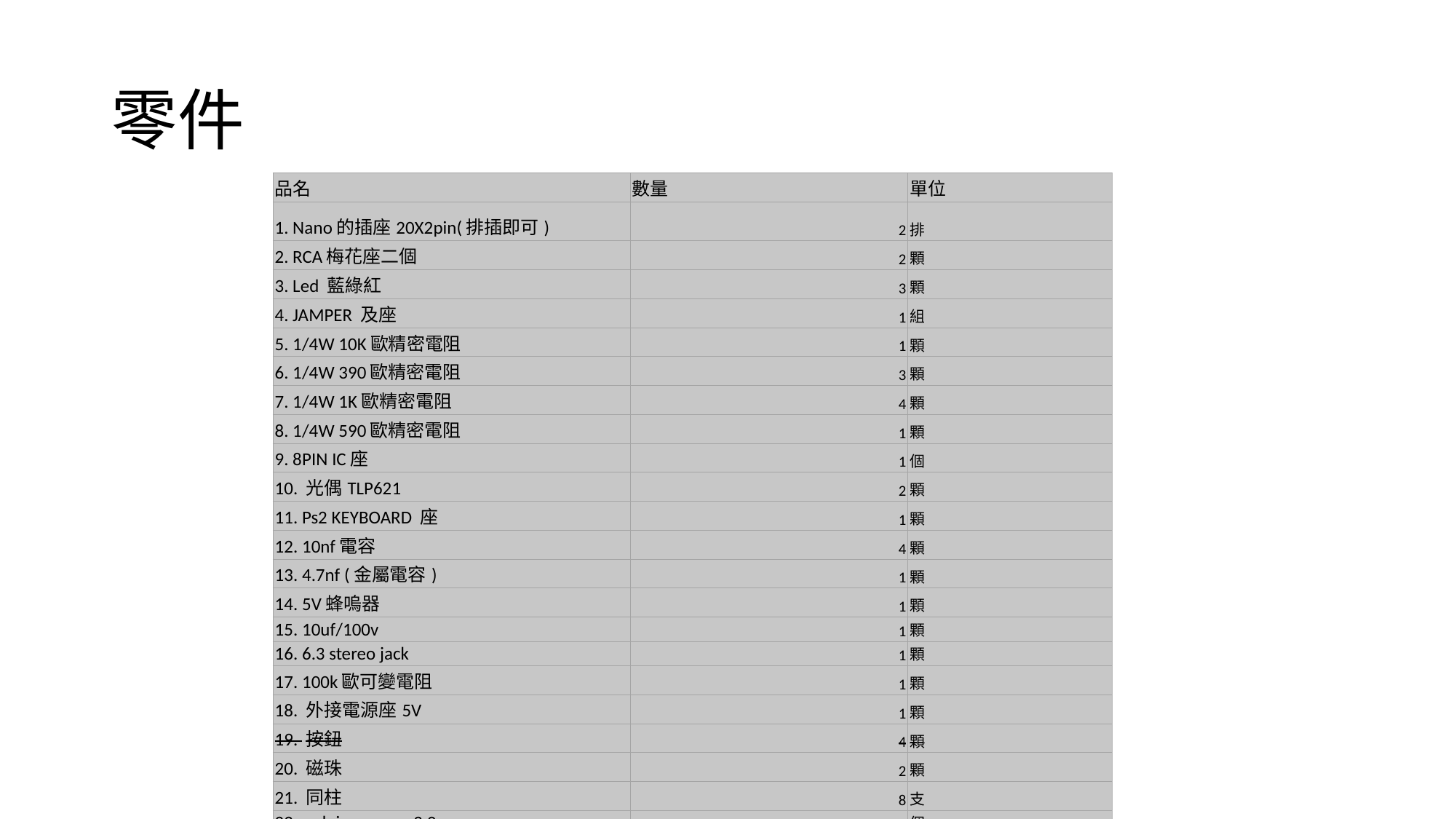

# 零件
| 品名 | 數量 | 單位 |
| --- | --- | --- |
| 1. Nano的插座20X2pin(排插即可) | 2 | 排 |
| 2. RCA梅花座二個 | 2 | 顆 |
| 3. Led 藍綠紅 | 3 | 顆 |
| 4. JAMPER 及座 | 1 | 組 |
| 5. 1/4W 10K歐精密電阻 | 1 | 顆 |
| 6. 1/4W 390歐精密電阻 | 3 | 顆 |
| 7. 1/4W 1K歐精密電阻 | 4 | 顆 |
| 8. 1/4W 590歐精密電阻 | 1 | 顆 |
| 9. 8PIN IC座 | 1 | 個 |
| 10. 光偶TLP621 | 2 | 顆 |
| 11. Ps2 KEYBOARD 座 | 1 | 顆 |
| 12. 10nf電容 | 4 | 顆 |
| 13. 4.7nf (金屬電容) | 1 | 顆 |
| 14. 5V蜂嗚器 | 1 | 顆 |
| 15. 10uf/100v | 1 | 顆 |
| 16. 6.3 stereo jack | 1 | 顆 |
| 17. 100k歐可變電阻 | 1 | 顆 |
| 18. 外接電源座5V | 1 | 顆 |
| 19. 按鈕 | 4 | 顆 |
| 20. 磁珠 | 2 | 顆 |
| 21. 同柱 | 8 | 支 |
| 22. arduino nano v3.0 | 1 | 個 |
| 23. PCB | 1 | 片 |